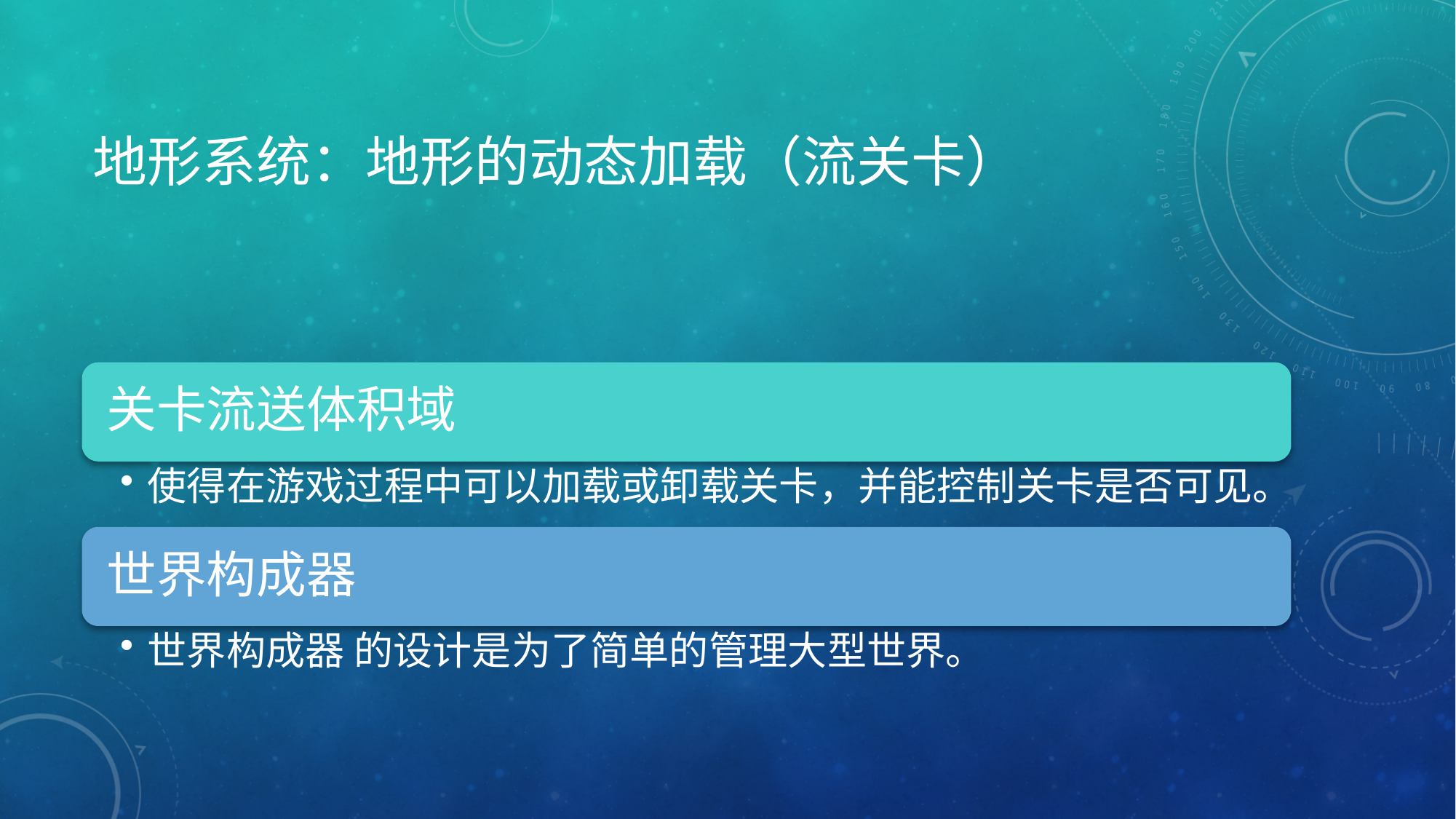

# 地形系统：地形的动态加载（流关卡）
关卡流送体积域
使得在游戏过程中可以加载或卸载关卡，并能控制关卡是否可见。
世界构成器
世界构成器 的设计是为了简单的管理大型世界。